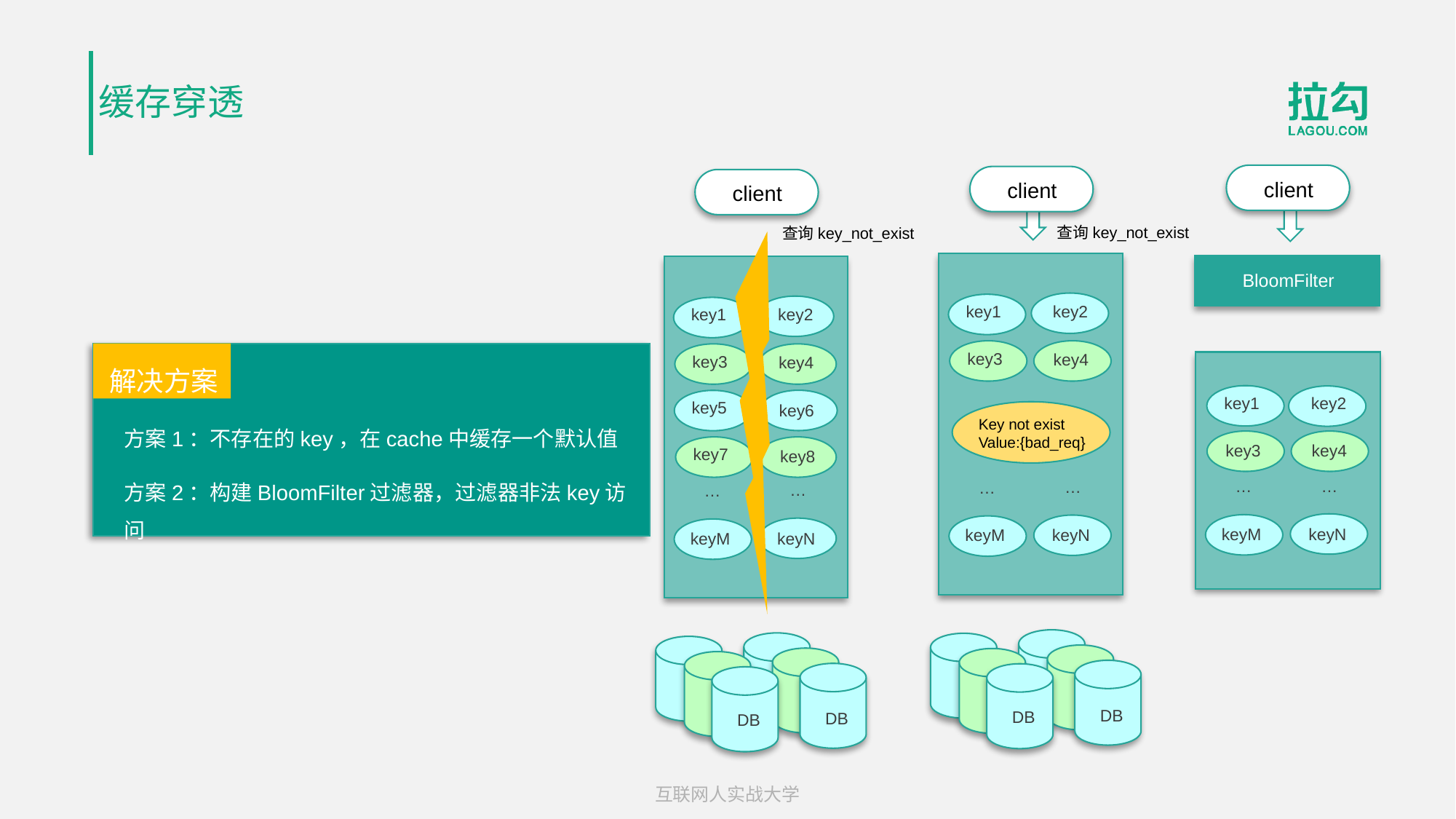

缓存穿透

client

key2
key1

key3
key4
…
…

keyM
keyN

client
查询key_not_exist

key2
key1

key3
key4
…
…

keyM
keyN

DB
DB

client
查询key_not_exist

key2
key1

key3
key4

key5
key6

key7
key8
…
…

keyM
keyN

DB
DB

BloomFilter
解决方案

方案1：不存在的key，在cache中缓存一个默认值
方案2：构建BloomFilter过滤器，过滤器非法key访问
Key not exist
Value:{bad_req}